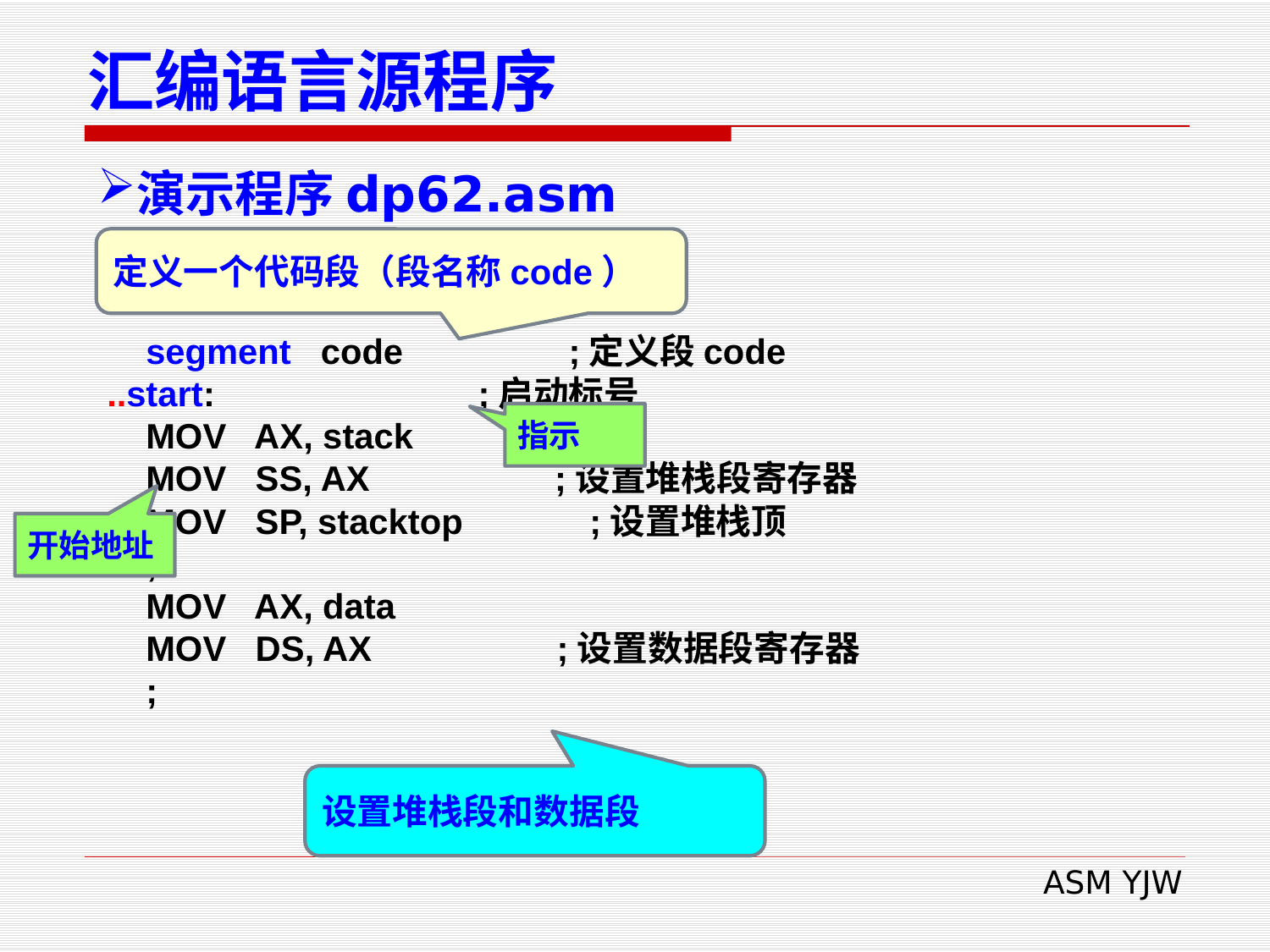

# 汇编语言源程序
演示程序dp62.asm
定义一个代码段（段名称code）
    segment   code                 ;定义段code
..start:                           ;启动标号
    MOV   AX, stack
    MOV   SS, AX                   ;设置堆栈段寄存器
    MOV   SP, stacktop             ;设置堆栈顶
    ;
    MOV   AX, data
    MOV   DS, AX                   ;设置数据段寄存器
    ;
指示
开始地址
设置堆栈段和数据段